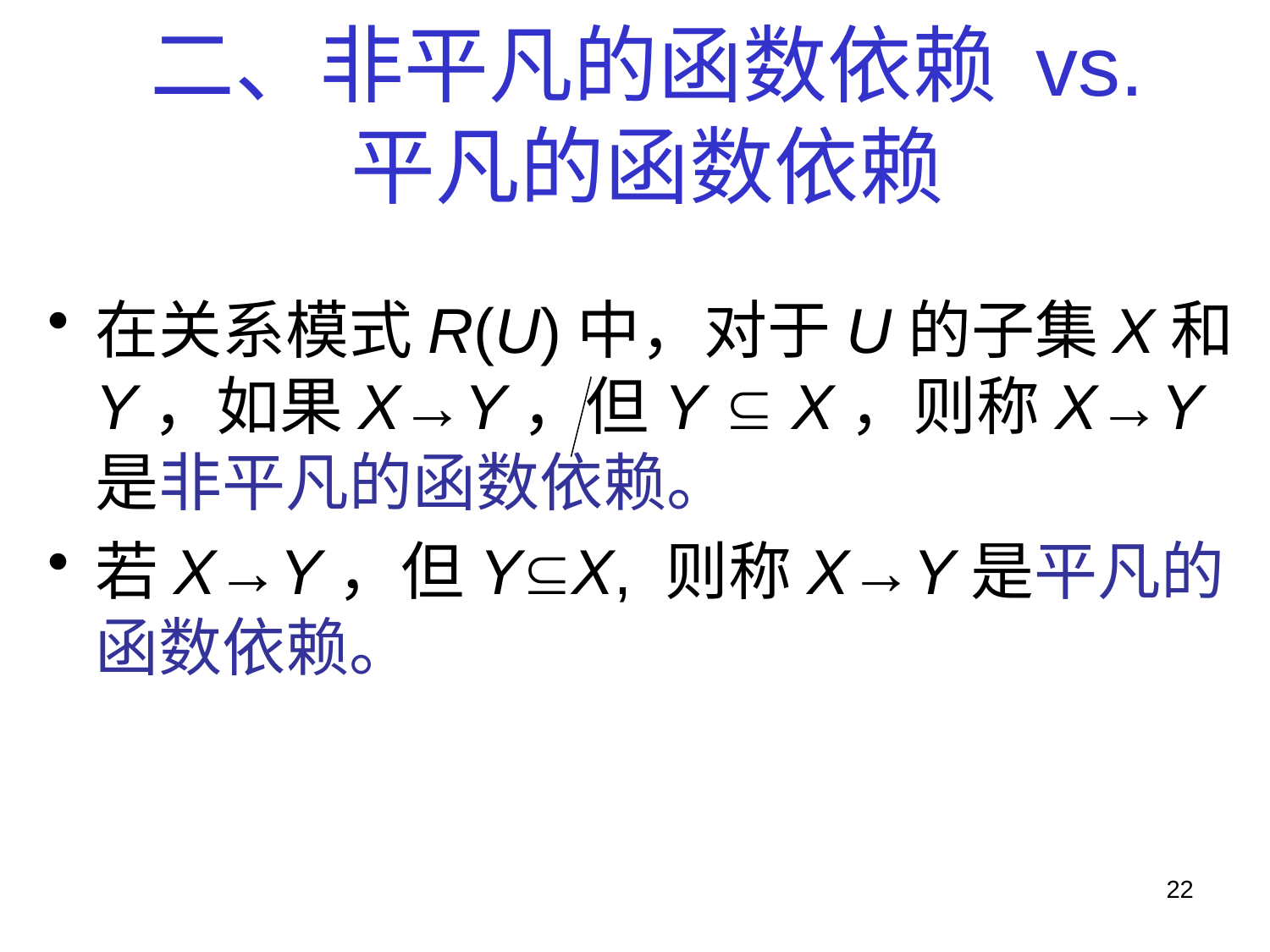

# 二、非平凡的函数依赖 vs. 平凡的函数依赖
在关系模式R(U)中，对于U的子集X和Y，如果X→Y，但Y ⊆ X，则称X→Y是非平凡的函数依赖。
若X→Y，但Y⊆X, 则称X→Y是平凡的函数依赖。
22